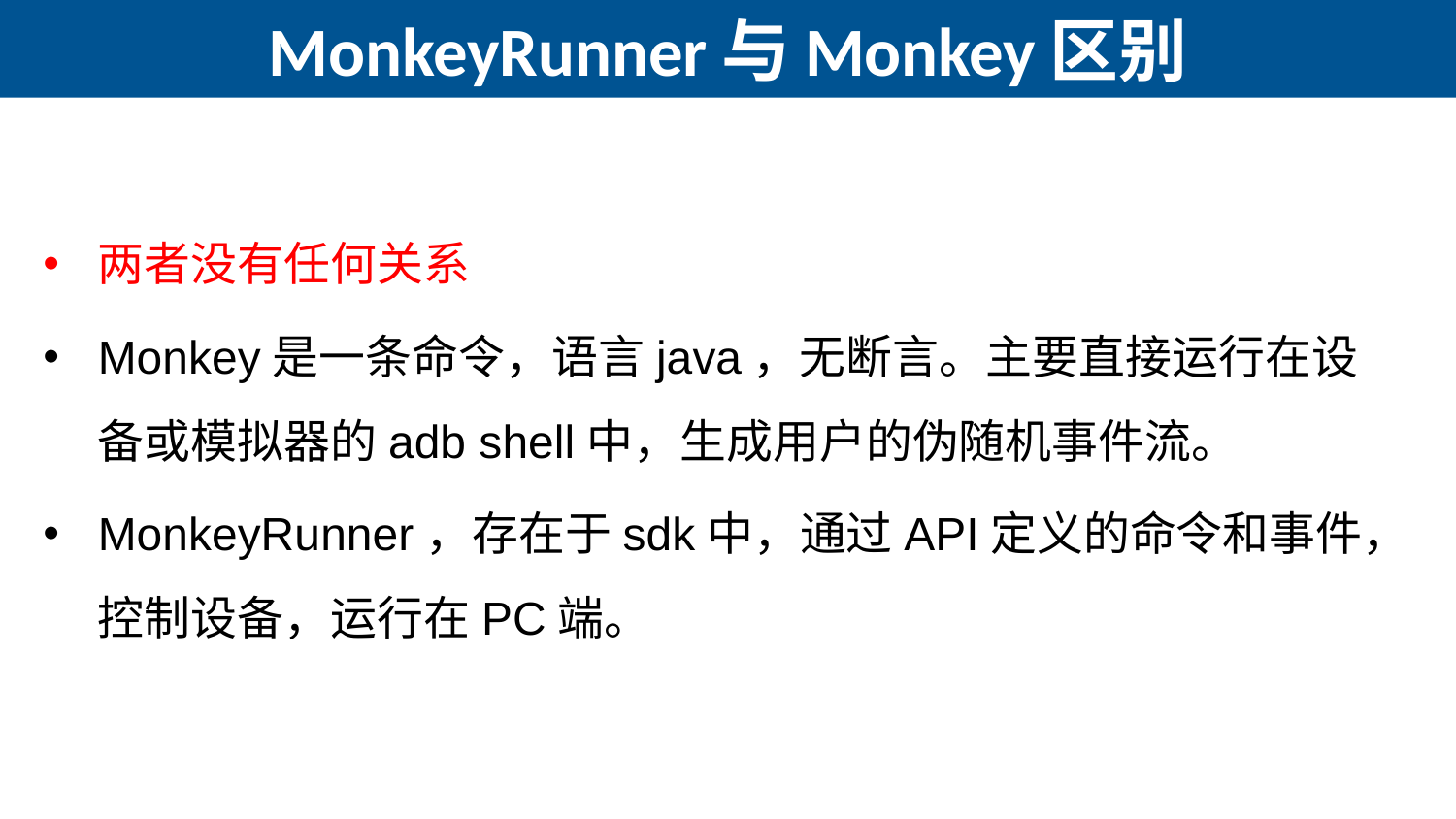

# MonkeyRunner与Monkey区别

两者没有任何关系
Monkey是一条命令，语言java，无断言。主要直接运行在设备或模拟器的adb shell中，生成用户的伪随机事件流。
MonkeyRunner，存在于sdk中，通过API定义的命令和事件，控制设备，运行在PC端。